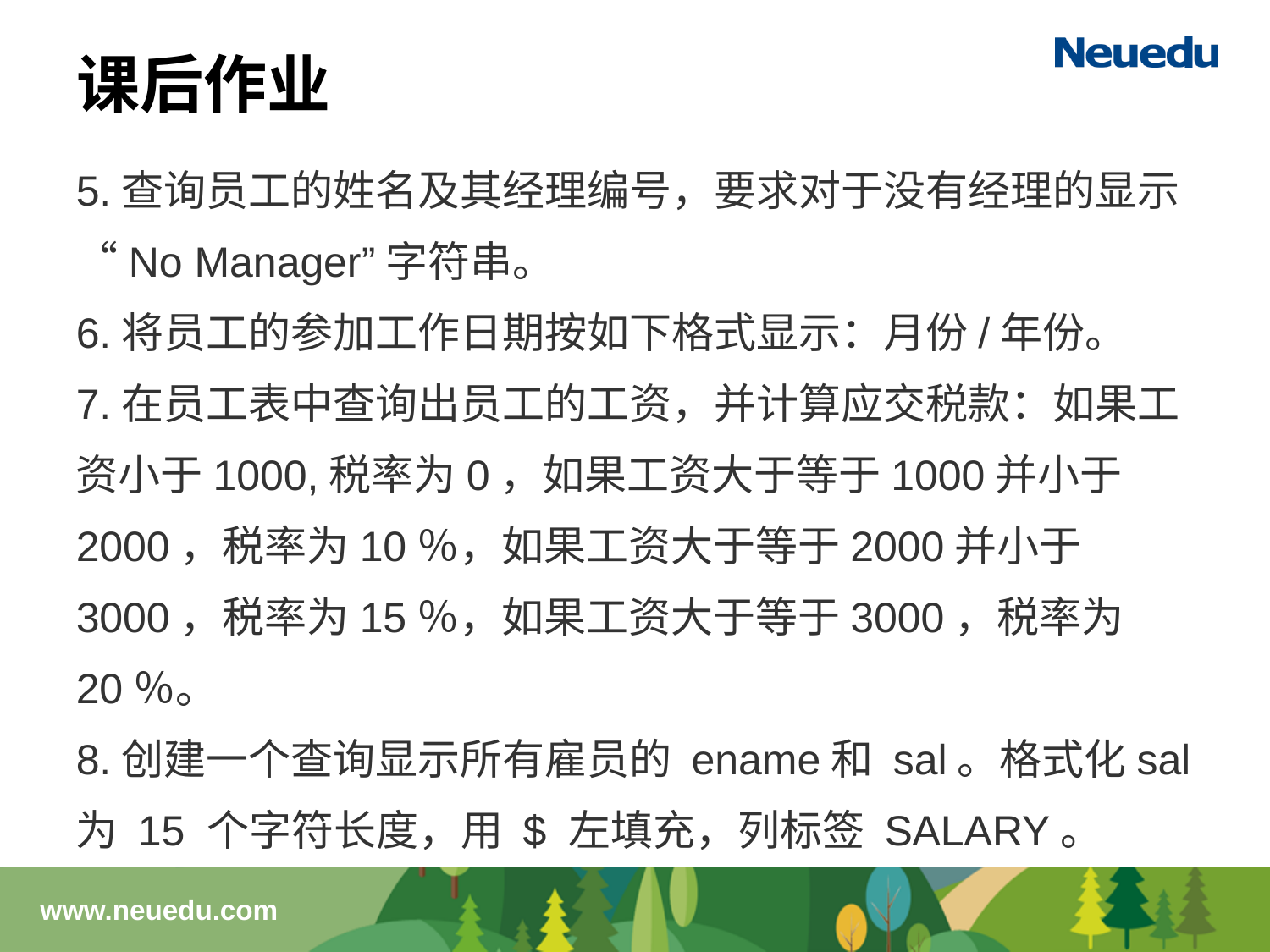

课后作业
5.查询员工的姓名及其经理编号，要求对于没有经理的显示“No Manager”字符串。
6.将员工的参加工作日期按如下格式显示：月份/年份。
7.在员工表中查询出员工的工资，并计算应交税款：如果工资小于1000,税率为0，如果工资大于等于1000并小于2000，税率为10％，如果工资大于等于2000并小于3000，税率为15％，如果工资大于等于3000，税率为20％。
8.创建一个查询显示所有雇员的 ename和 sal。格式化sal为 15 个字符长度，用 $ 左填充，列标签 SALARY。